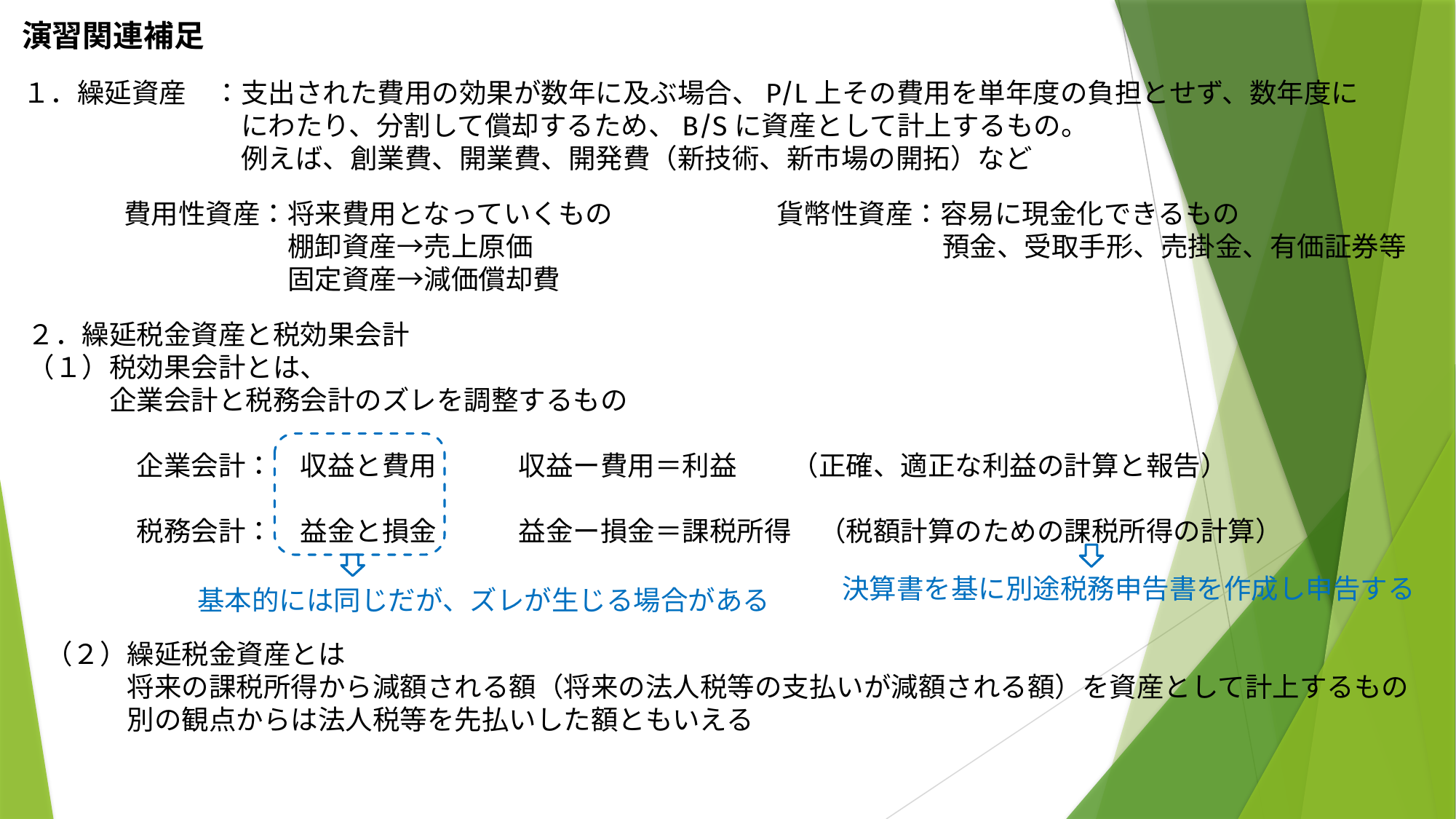

演習関連補足
１．繰延資産　：支出された費用の効果が数年に及ぶ場合、P/L上その費用を単年度の負担とせず、数年度に
　　　　　　　　にわたり、分割して償却するため、B/Sに資産として計上するもの。
　　　　　　　　例えば、創業費、開業費、開発費（新技術、新市場の開拓）など
費用性資産：将来費用となっていくもの　　　　　　貨幣性資産：容易に現金化できるもの
　　　　　　棚卸資産→売上原価　　　　　　　　　　　　　　　預金、受取手形、売掛金、有価証券等
　　　　　　固定資産→減価償却費
２．繰延税金資産と税効果会計
（１）税効果会計とは、
　　　企業会計と税務会計のズレを調整するもの

　　　　企業会計：　収益と費用　　　収益ー費用＝利益　　（正確、適正な利益の計算と報告）

　　　　税務会計：　益金と損金　　　益金ー損金＝課税所得　（税額計算のための課税所得の計算）

決算書を基に別途税務申告書を作成し申告する
基本的には同じだが、ズレが生じる場合がある
（２）繰延税金資産とは
　　　将来の課税所得から減額される額（将来の法人税等の支払いが減額される額）を資産として計上するもの
　　　別の観点からは法人税等を先払いした額ともいえる